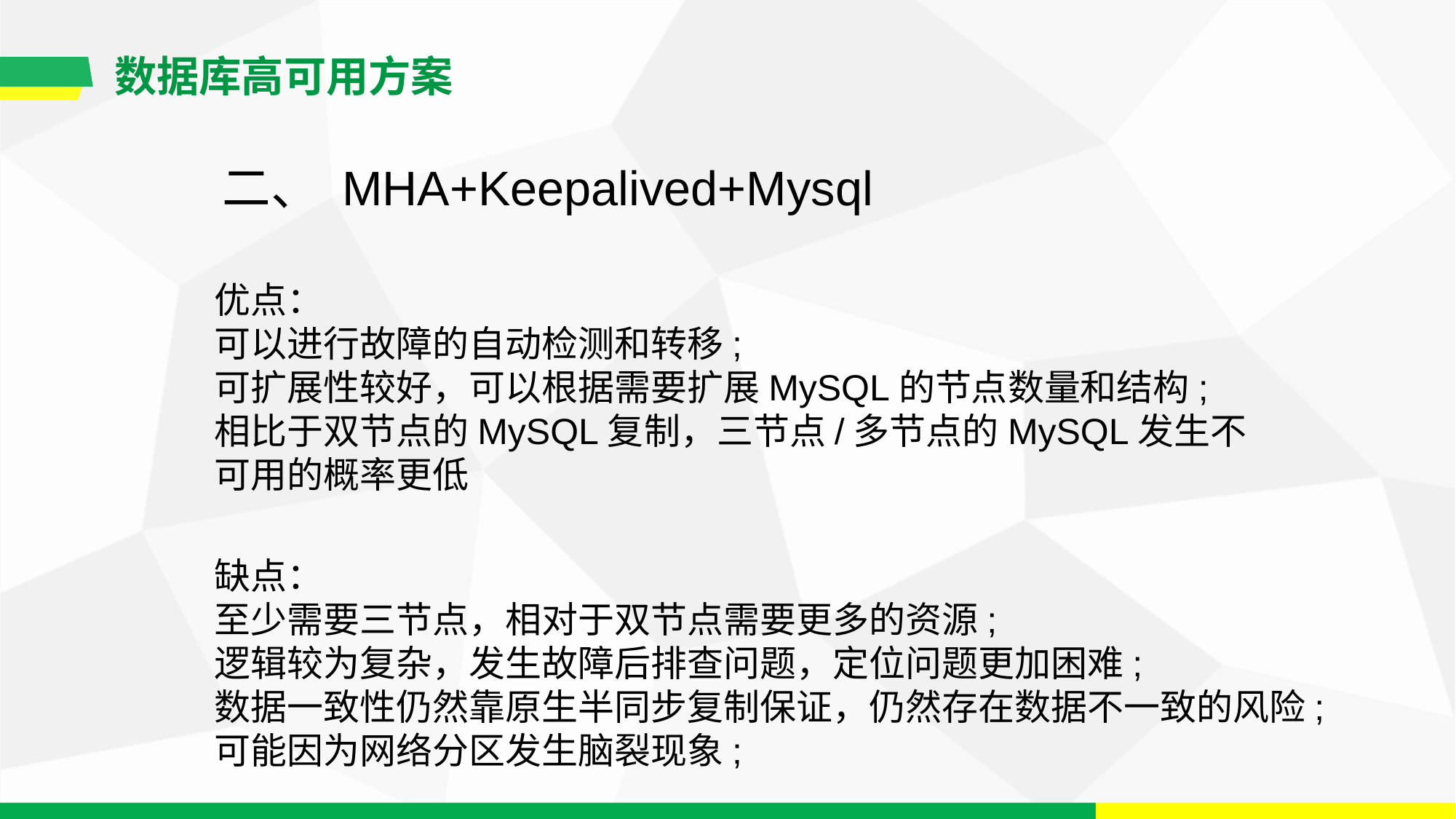

数据库高可用方案
二、 MHA+Keepalived+Mysql
优点：
可以进行故障的自动检测和转移;
可扩展性较好，可以根据需要扩展MySQL的节点数量和结构;
相比于双节点的MySQL复制，三节点/多节点的MySQL发生不可用的概率更低
缺点：
至少需要三节点，相对于双节点需要更多的资源;
逻辑较为复杂，发生故障后排查问题，定位问题更加困难;
数据一致性仍然靠原生半同步复制保证，仍然存在数据不一致的风险;
可能因为网络分区发生脑裂现象;